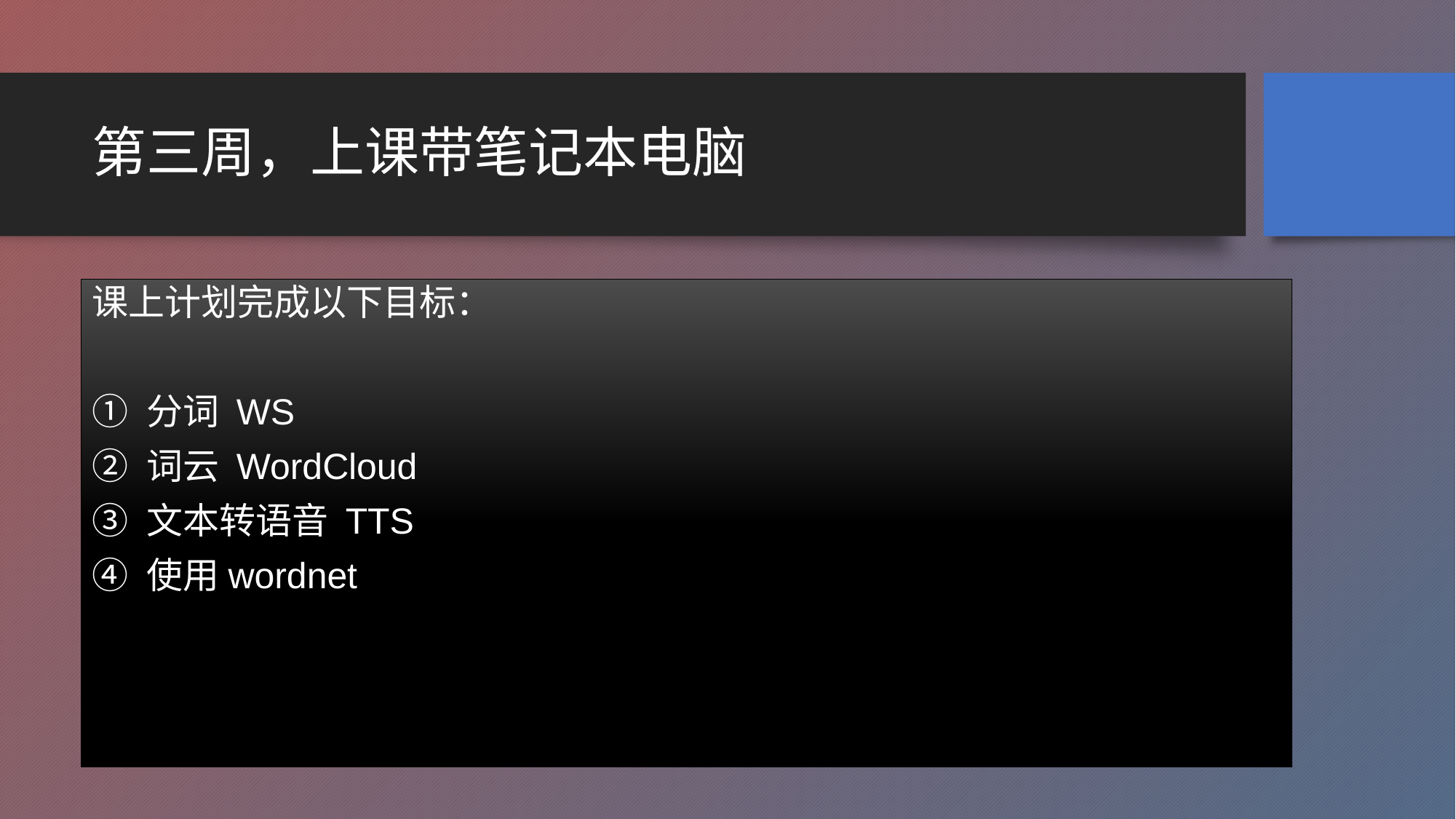

# 第三周，上课带笔记本电脑
课上计划完成以下目标：

分词 WS
词云 WordCloud
文本转语音 TTS
使用wordnet